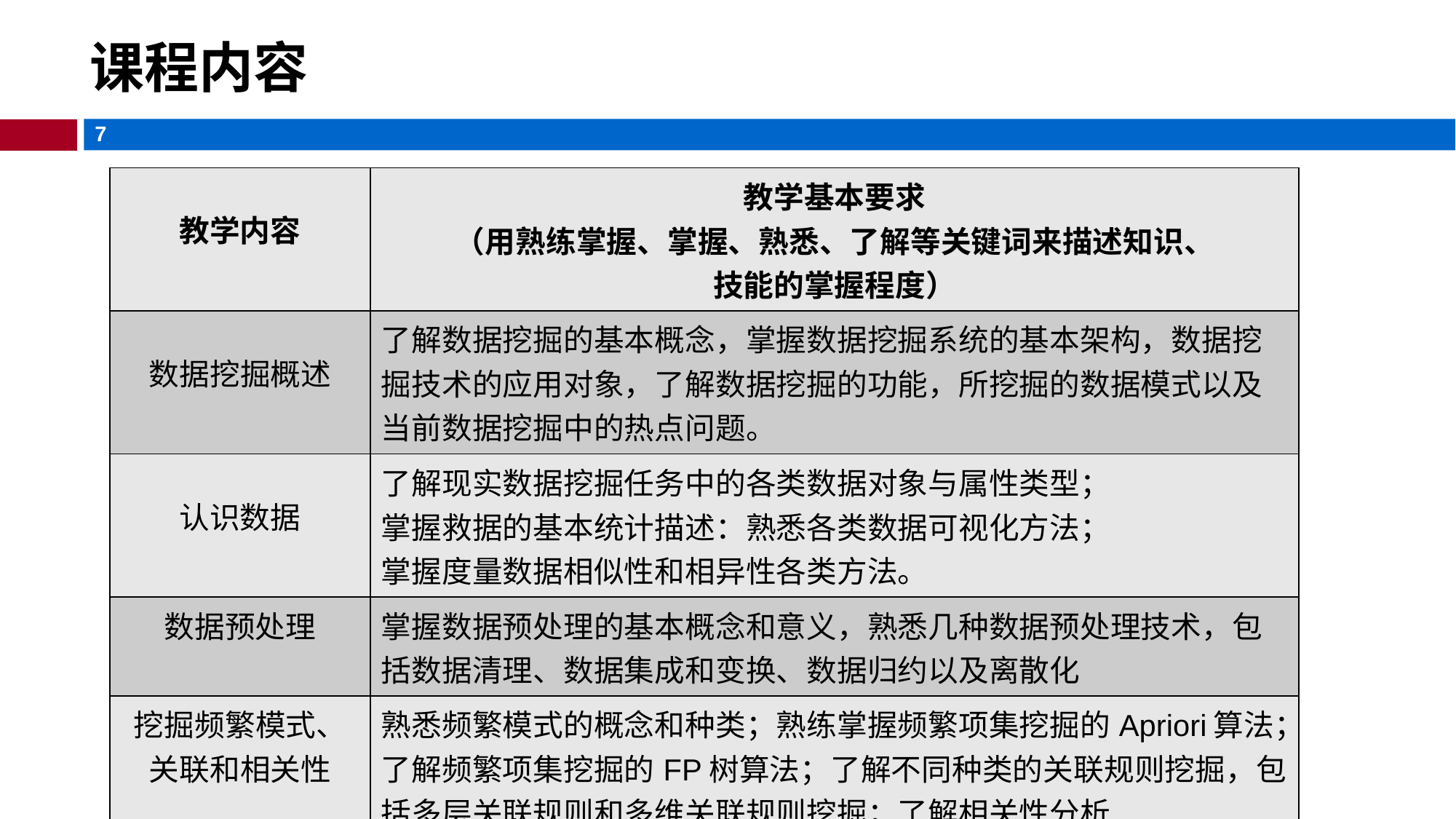

课程内容
| 教学内容 | 教学基本要求 （用熟练掌握、掌握、熟悉、了解等关键词来描述知识、 技能的掌握程度） |
| --- | --- |
| 数据挖掘概述 | 了解数据挖掘的基本概念，掌握数据挖掘系统的基本架构，数据挖掘技术的应用对象，了解数据挖掘的功能，所挖掘的数据模式以及当前数据挖掘中的热点问题。 |
| 认识数据 | 了解现实数据挖掘任务中的各类数据对象与属性类型； 掌握救据的基本统计描述：熟悉各类数据可视化方法； 掌握度量数据相似性和相异性各类方法。 |
| 数据预处理 | 掌握数据预处理的基本概念和意义，熟悉几种数据预处理技术，包括数据清理、数据集成和变换、数据归约以及离散化 |
| 挖掘频繁模式、关联和相关性 | 熟悉频繁模式的概念和种类；熟练掌握频繁项集挖掘的Apriori算法；了解频繁项集挖掘的FP树算法；了解不同种类的关联规则挖掘，包括多层关联规则和多维关联规则挖掘；了解相关性分析 |